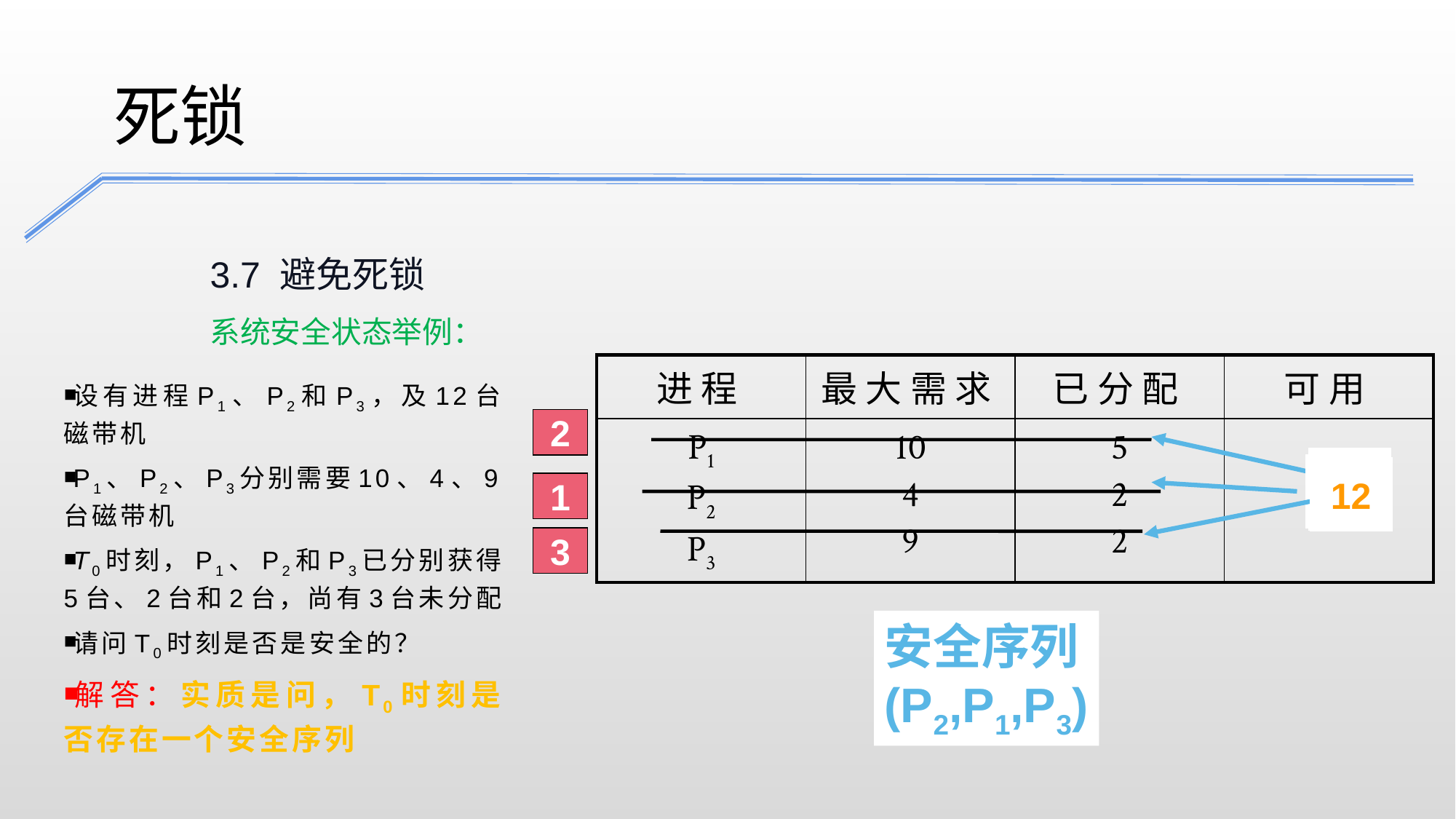

死锁

3.7 避免死锁
系统安全状态举例：

| 进 程 | 最 大 需 求 | 已 分 配 | 可 用 |
| --- | --- | --- | --- |
| P1 P2 P3 | 10 4 9 | 5 2 2 | 3 |
设有进程P1、P2和P3，及12台磁带机
P1、P2、P3分别需要10、4、9台磁带机
T0时刻，P1、P2和P3已分别获得5台、2台和2台，尚有3台未分配
请问T0时刻是否是安全的？
解答：实质是问，T0时刻是否存在一个安全序列

2

5
10
12
1

3

安全序列
(P2,P1,P3)